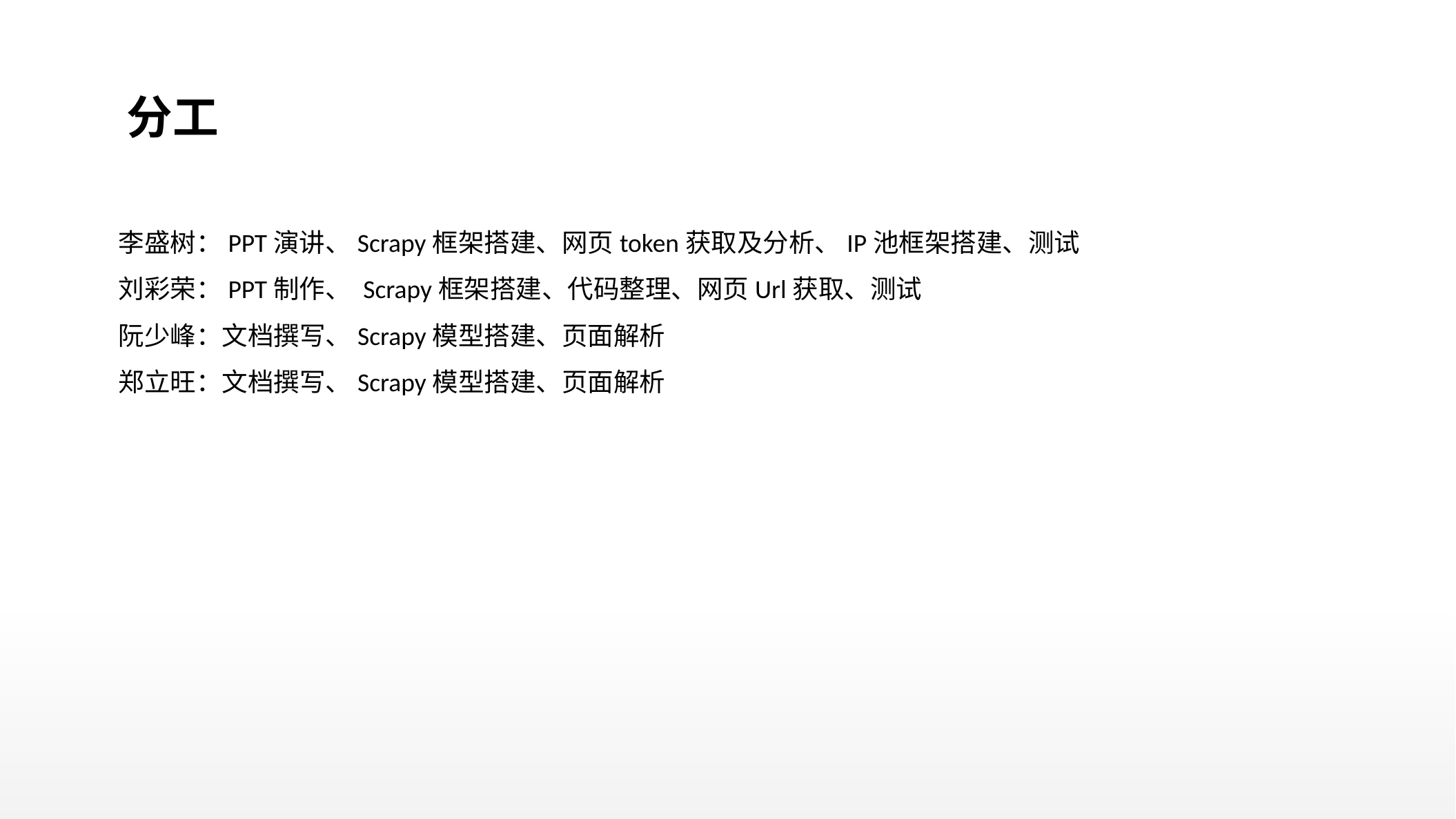

分工
李盛树：PPT演讲、Scrapy框架搭建、网页token获取及分析、IP池框架搭建、测试
刘彩荣：PPT制作、 Scrapy框架搭建、代码整理、网页Url获取、测试
阮少峰：文档撰写、Scrapy模型搭建、页面解析
郑立旺：文档撰写、Scrapy模型搭建、页面解析